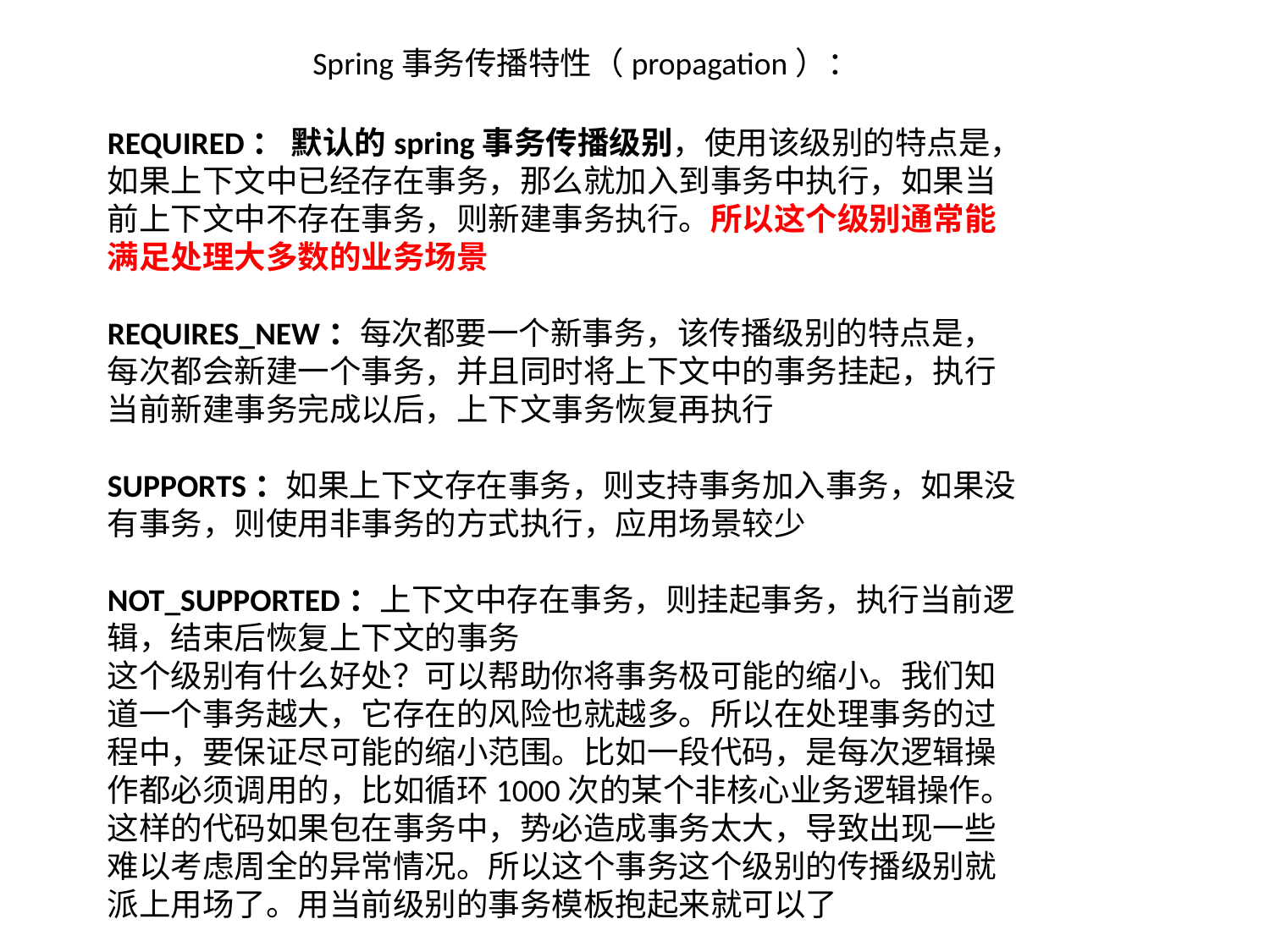

Spring事务传播特性（propagation）：
REQUIRED： 默认的spring事务传播级别，使用该级别的特点是，如果上下文中已经存在事务，那么就加入到事务中执行，如果当前上下文中不存在事务，则新建事务执行。所以这个级别通常能满足处理大多数的业务场景

REQUIRES_NEW：每次都要一个新事务，该传播级别的特点是，每次都会新建一个事务，并且同时将上下文中的事务挂起，执行当前新建事务完成以后，上下文事务恢复再执行

SUPPORTS：如果上下文存在事务，则支持事务加入事务，如果没有事务，则使用非事务的方式执行，应用场景较少

NOT_SUPPORTED：上下文中存在事务，则挂起事务，执行当前逻辑，结束后恢复上下文的事务
这个级别有什么好处？可以帮助你将事务极可能的缩小。我们知道一个事务越大，它存在的风险也就越多。所以在处理事务的过程中，要保证尽可能的缩小范围。比如一段代码，是每次逻辑操作都必须调用的，比如循环1000次的某个非核心业务逻辑操作。这样的代码如果包在事务中，势必造成事务太大，导致出现一些难以考虑周全的异常情况。所以这个事务这个级别的传播级别就派上用场了。用当前级别的事务模板抱起来就可以了